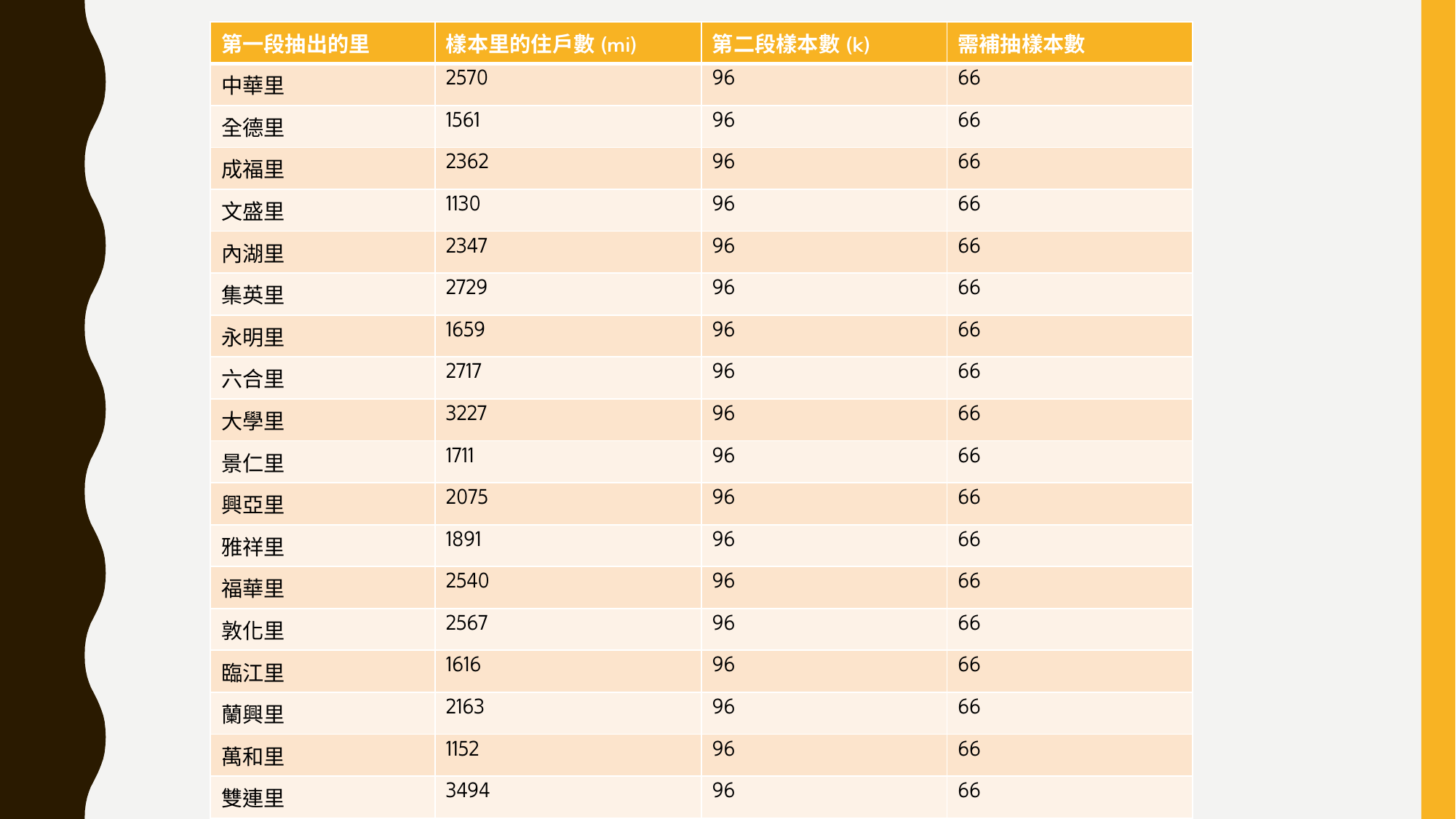

| 第一段抽出的里 | 樣本里的住戶數(mi) | 第二段樣本數(k) | 需補抽樣本數 |
| --- | --- | --- | --- |
| 中華里 | 2570 | 96 | 66 |
| 全德里 | 1561 | 96 | 66 |
| 成福里 | 2362 | 96 | 66 |
| 文盛里 | 1130 | 96 | 66 |
| 內湖里 | 2347 | 96 | 66 |
| 集英里 | 2729 | 96 | 66 |
| 永明里 | 1659 | 96 | 66 |
| 六合里 | 2717 | 96 | 66 |
| 大學里 | 3227 | 96 | 66 |
| 景仁里 | 1711 | 96 | 66 |
| 興亞里 | 2075 | 96 | 66 |
| 雅祥里 | 1891 | 96 | 66 |
| 福華里 | 2540 | 96 | 66 |
| 敦化里 | 2567 | 96 | 66 |
| 臨江里 | 1616 | 96 | 66 |
| 蘭興里 | 2163 | 96 | 66 |
| 萬和里 | 1152 | 96 | 66 |
| 雙連里 | 3494 | 96 | 66 |
| 合計 | 39511 | 1728 | 1188 |